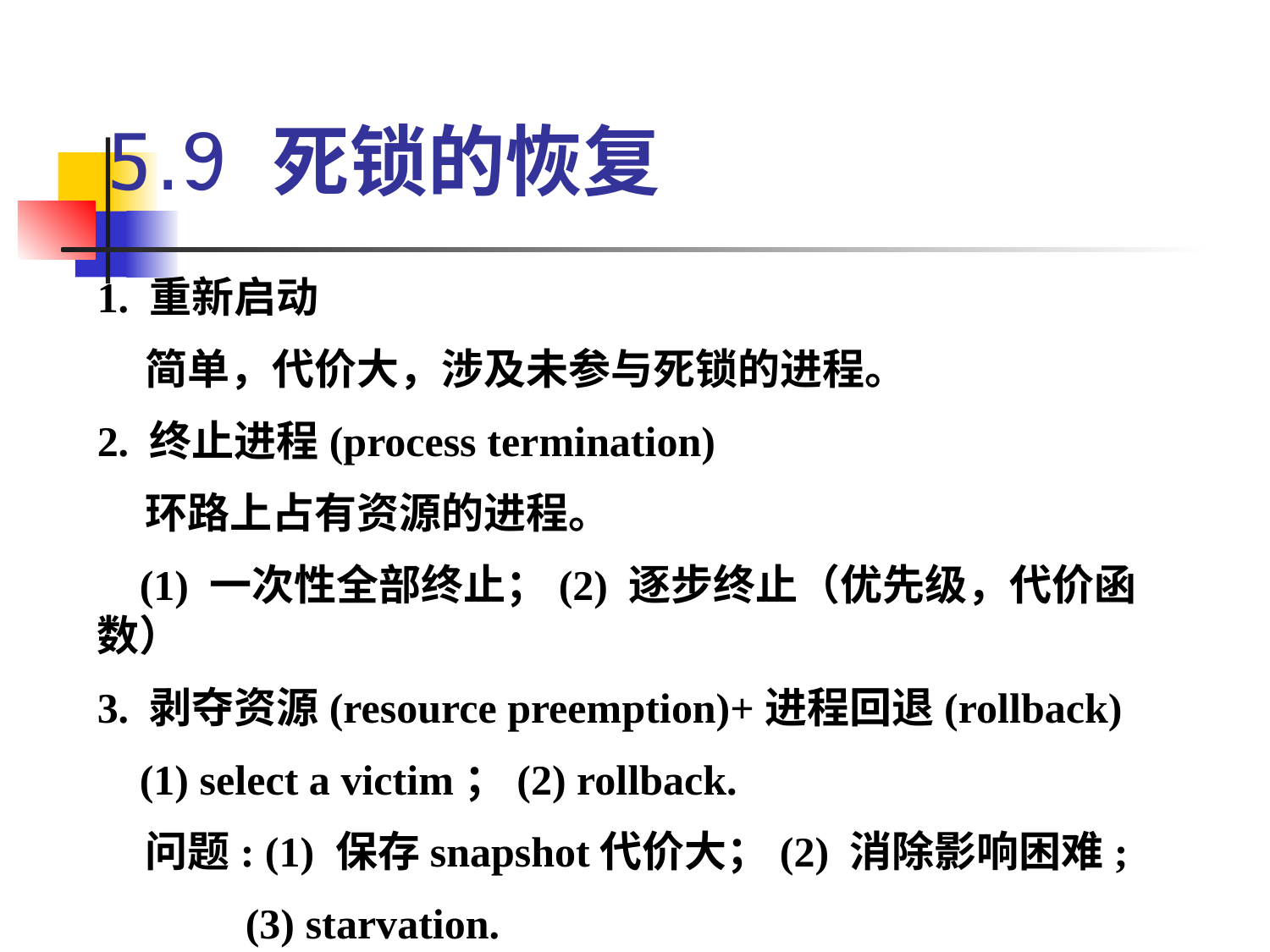

# 5.9 死锁的恢复
1. 重新启动
    简单，代价大，涉及未参与死锁的进程。
2. 终止进程(process termination)
    环路上占有资源的进程。
    (1) 一次性全部终止；(2) 逐步终止（优先级，代价函数）
3. 剥夺资源(resource preemption)+进程回退(rollback)
    (1) select a victim；(2) rollback.
    问题: (1) 保存snapshot代价大；(2) 消除影响困难;
              (3) starvation.